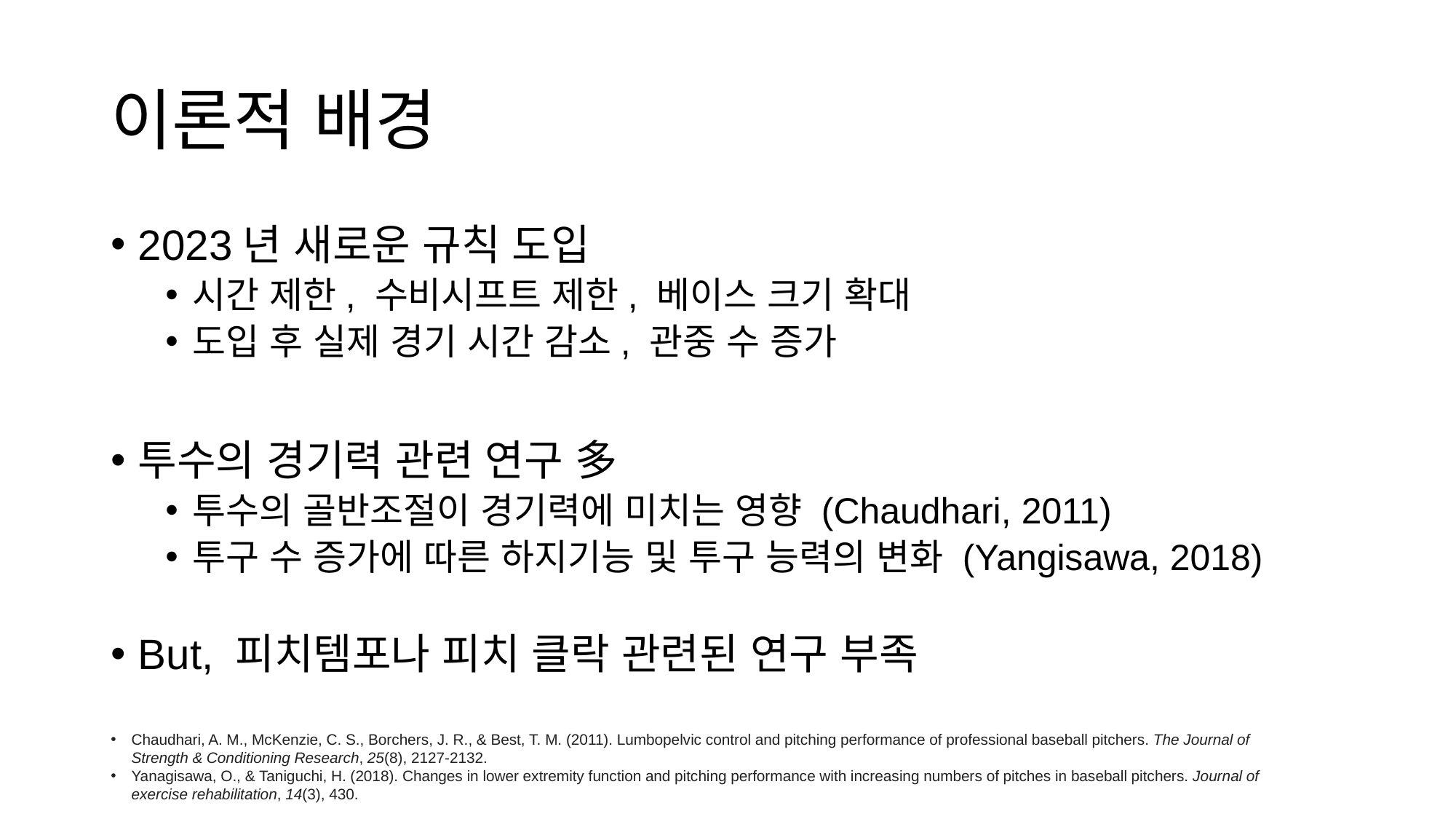

# 이론적 배경
2023년 새로운 규칙 도입
시간 제한, 수비시프트 제한, 베이스 크기 확대
도입 후 실제 경기 시간 감소, 관중 수 증가

투수의 경기력 관련 연구 多
투수의 골반조절이 경기력에 미치는 영향 (Chaudhari, 2011)
투구 수 증가에 따른 하지기능 및 투구 능력의 변화 (Yangisawa, 2018)
But, 피치템포나 피치 클락 관련된 연구 부족

Chaudhari, A. M., McKenzie, C. S., Borchers, J. R., & Best, T. M. (2011). Lumbopelvic control and pitching performance of professional baseball pitchers. The Journal of Strength & Conditioning Research, 25(8), 2127-2132.
Yanagisawa, O., & Taniguchi, H. (2018). Changes in lower extremity function and pitching performance with increasing numbers of pitches in baseball pitchers. Journal of exercise rehabilitation, 14(3), 430.